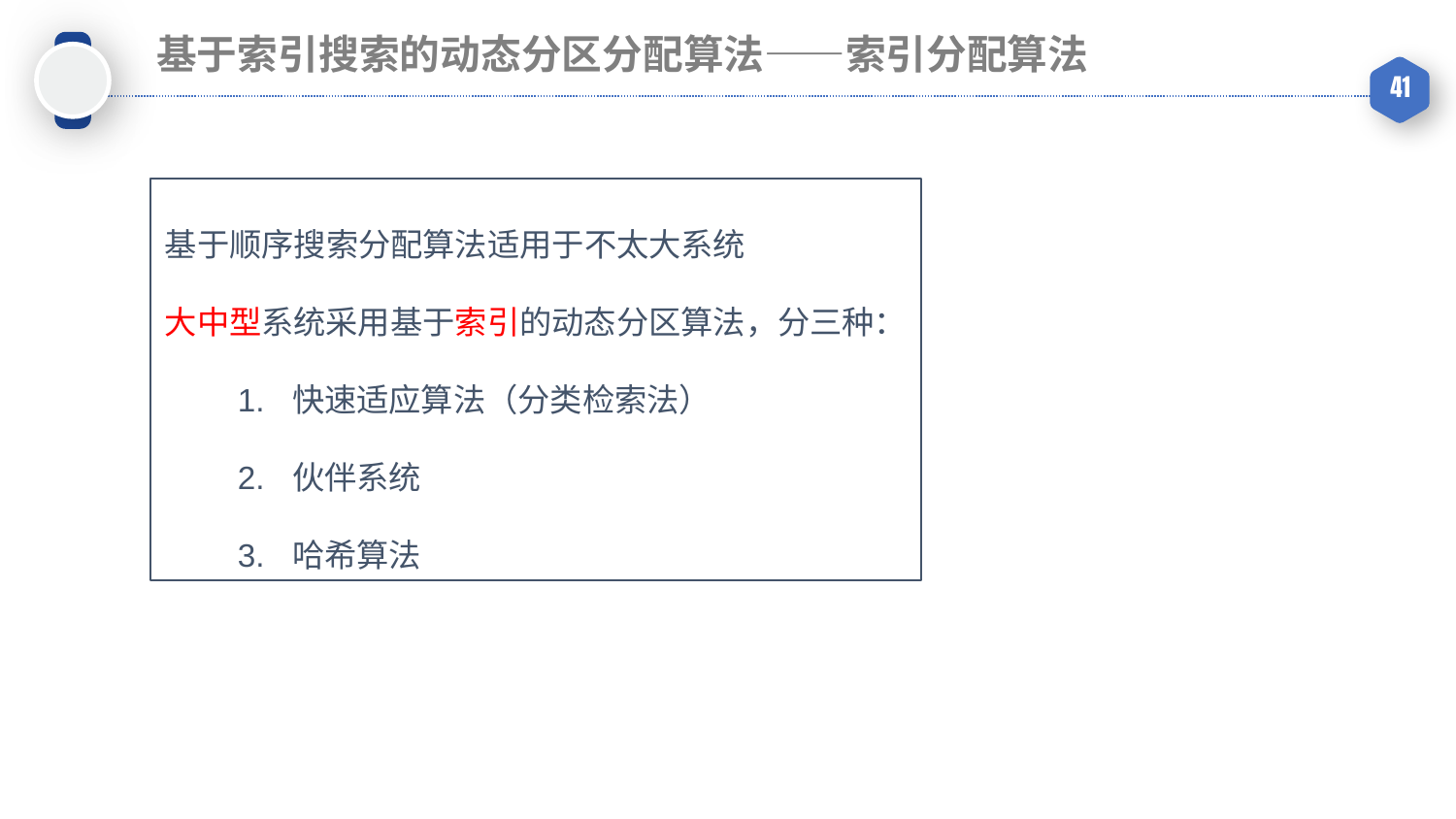

基于索引搜索的动态分区分配算法——索引分配算法
基于顺序搜索分配算法适用于不太大系统
大中型系统采用基于索引的动态分区算法，分三种：
快速适应算法（分类检索法）
伙伴系统
哈希算法